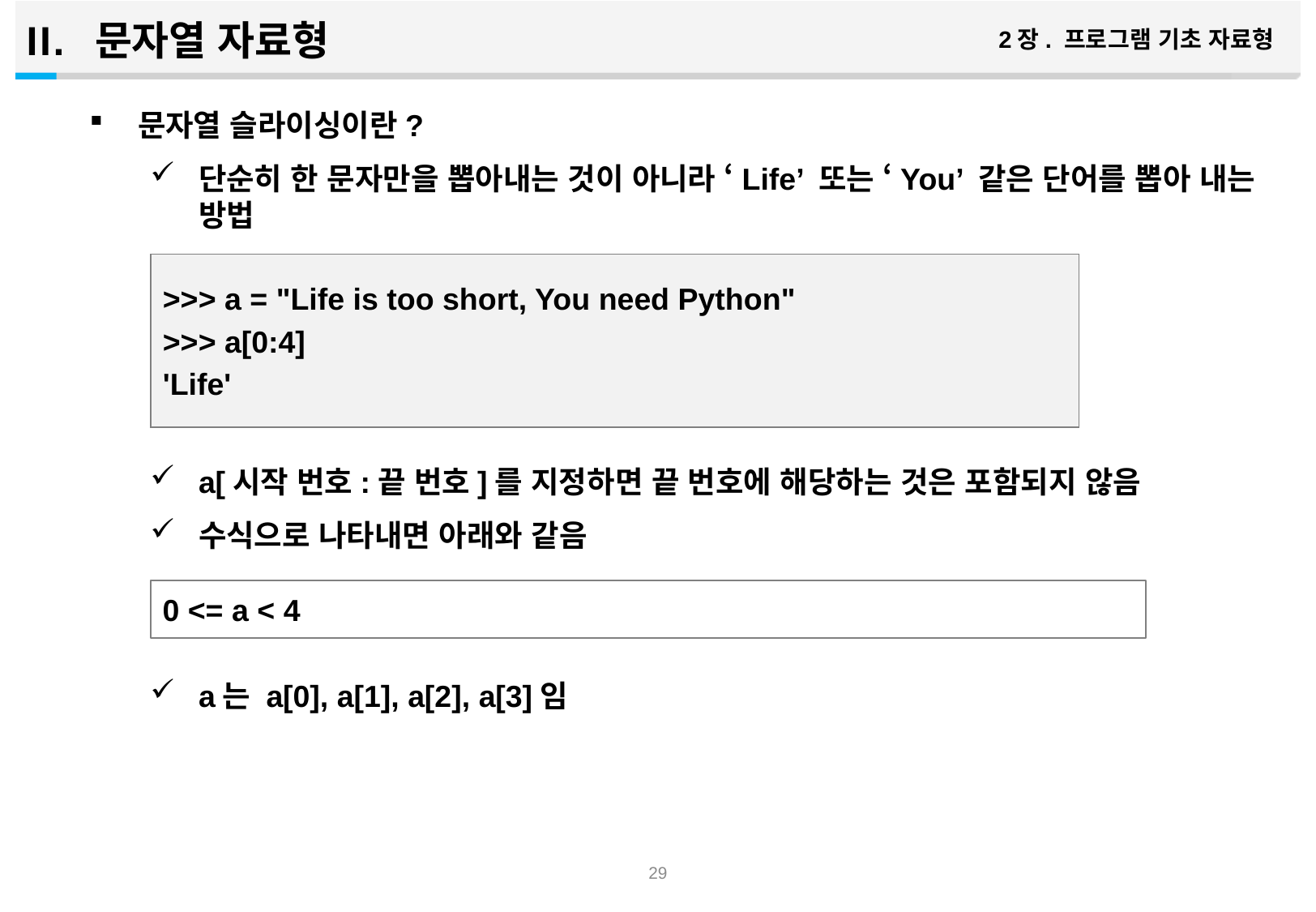

문자열 자료형
2장. 프로그램 기초 자료형
문자열 슬라이싱이란?
단순히 한 문자만을 뽑아내는 것이 아니라 ‘Life’ 또는 ‘You’ 같은 단어를 뽑아 내는 방법

a[시작 번호:끝 번호]를 지정하면 끝 번호에 해당하는 것은 포함되지 않음
수식으로 나타내면 아래와 같음

a는 a[0], a[1], a[2], a[3]임

>>> a = "Life is too short, You need Python"
>>> a[0:4]
'Life'
0 <= a < 4
29